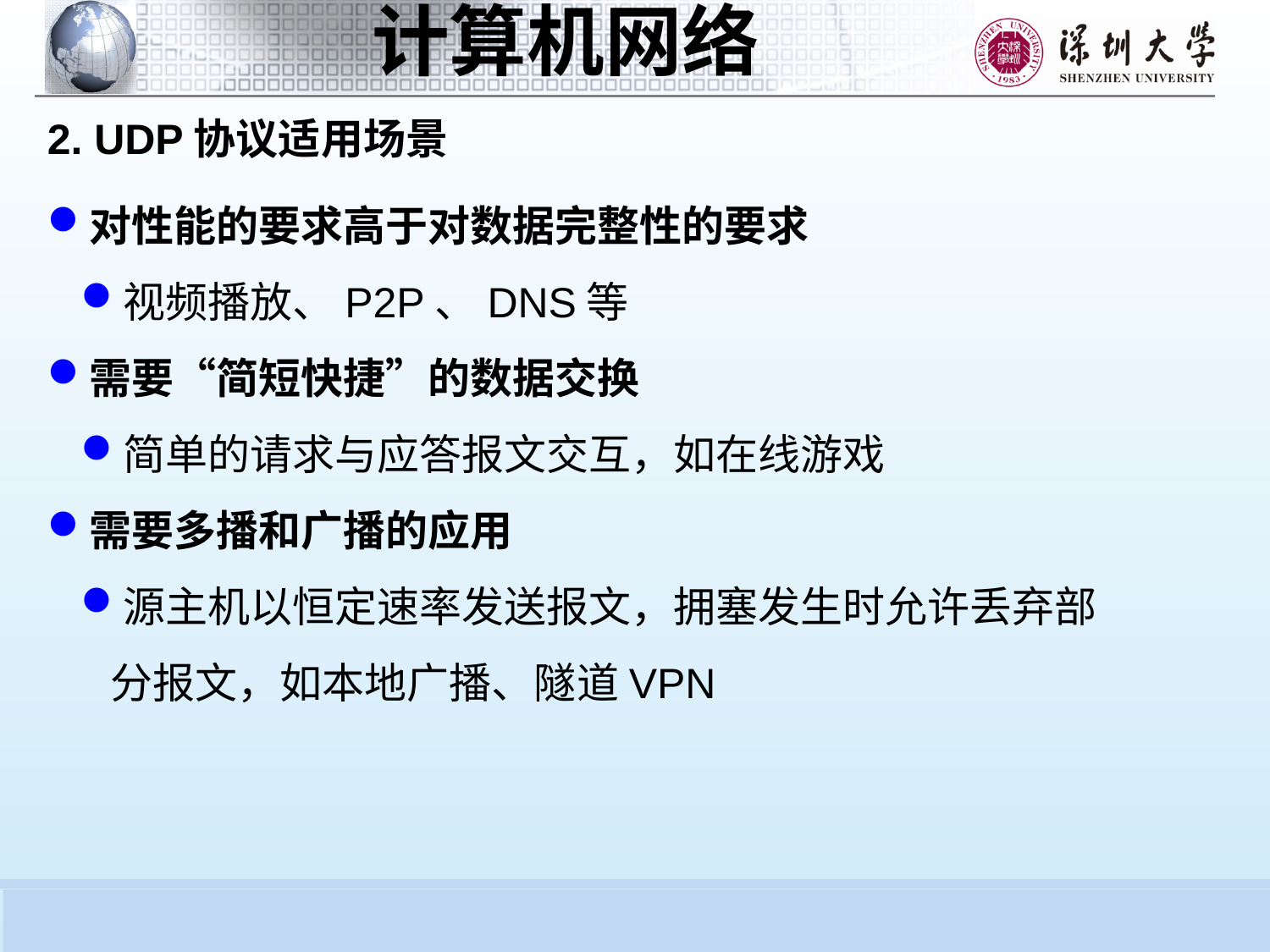

2. UDP协议适用场景
对性能的要求高于对数据完整性的要求
视频播放、P2P、DNS等
需要“简短快捷”的数据交换
简单的请求与应答报文交互，如在线游戏
需要多播和广播的应用
源主机以恒定速率发送报文，拥塞发生时允许丢弃部分报文，如本地广播、隧道VPN